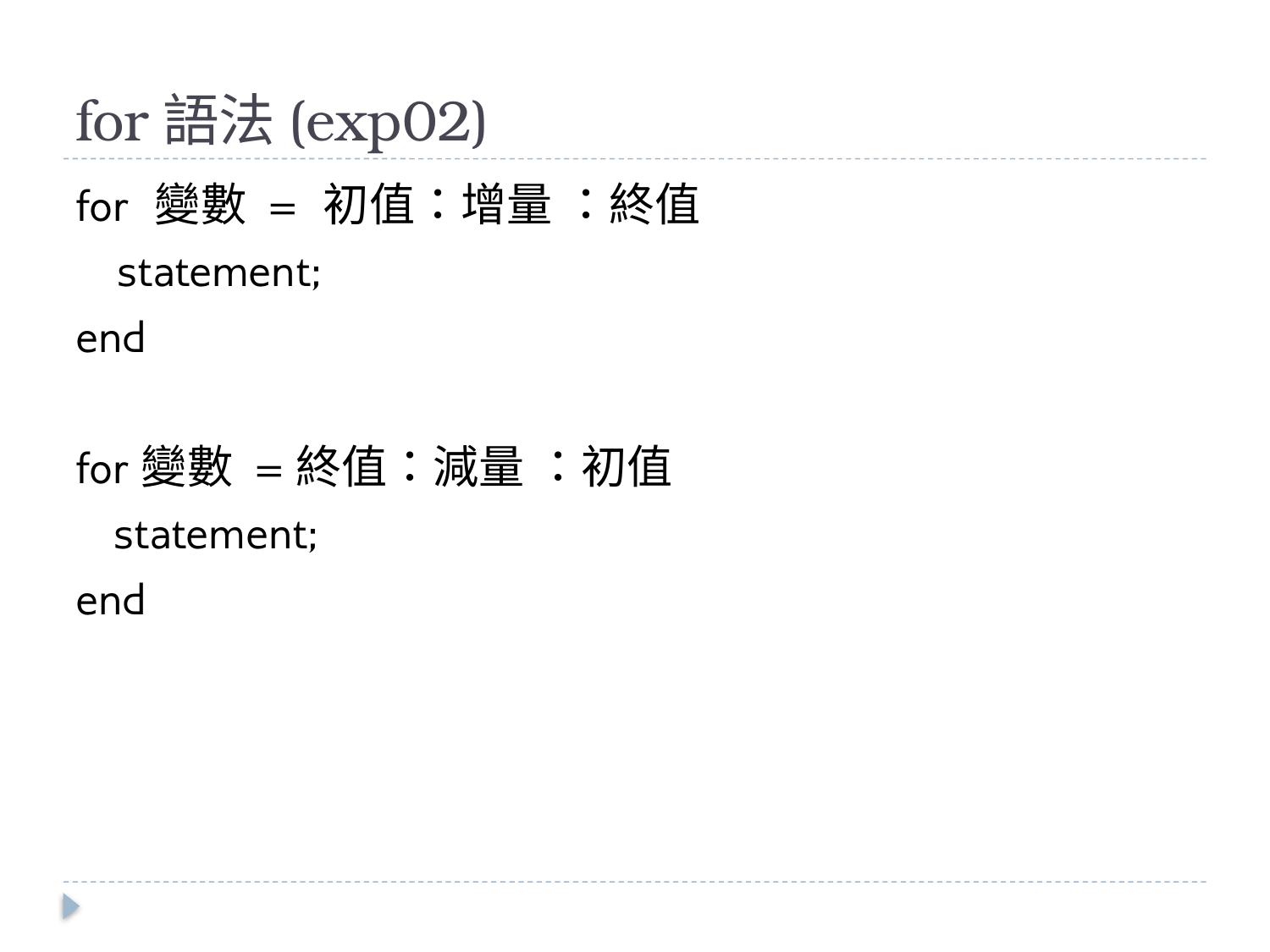

# for語法(exp02)
for 變數 = 初值：增量 ：終值
   statement;
end

for變數 =終值：減量 ：初值
	statement;
end